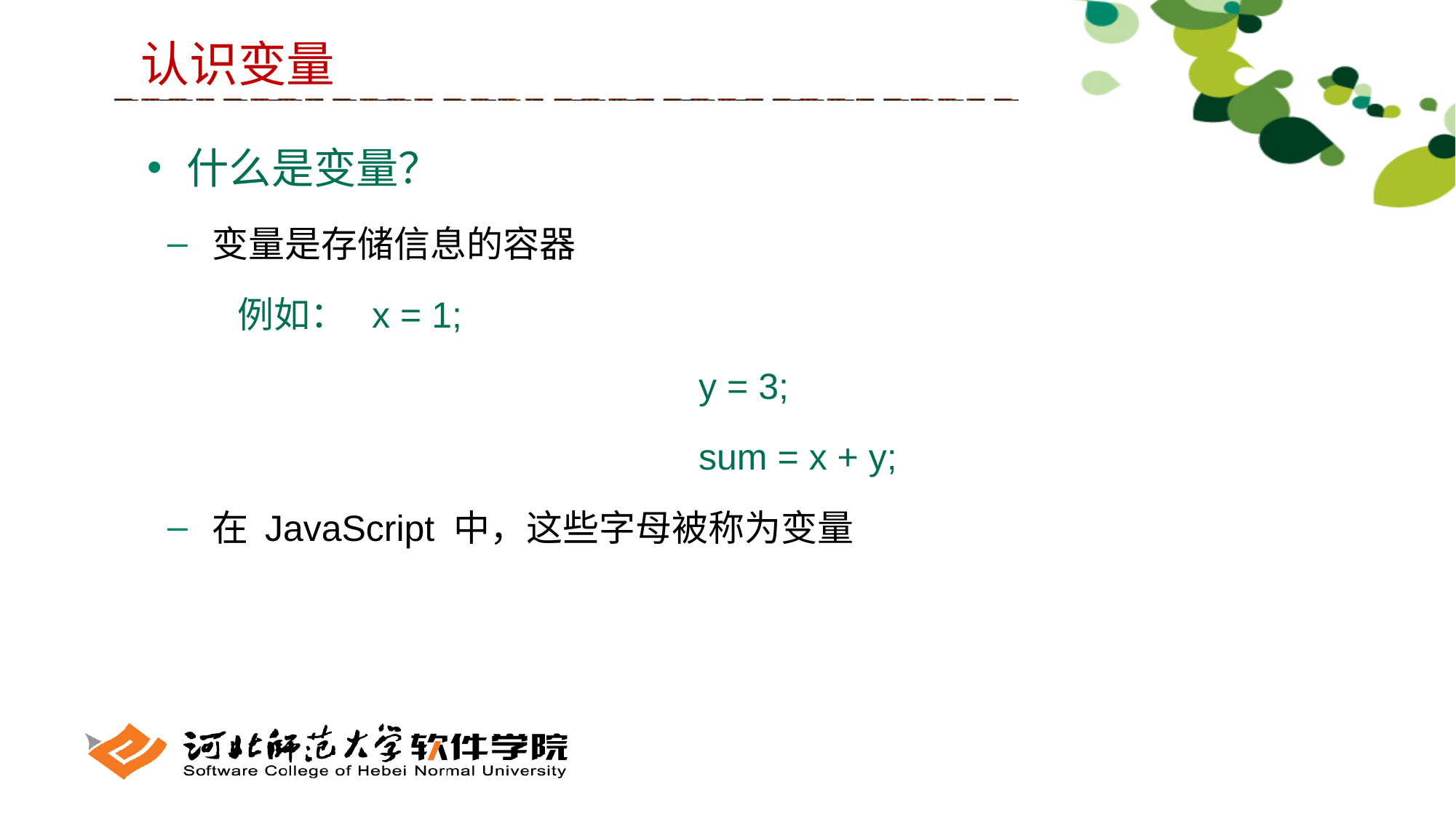

认识变量
 什么是变量？
 变量是存储信息的容器
          例如：  x = 1;
			                      y = 3;
			                      sum = x + y;
 在 JavaScript 中，这些字母被称为变量